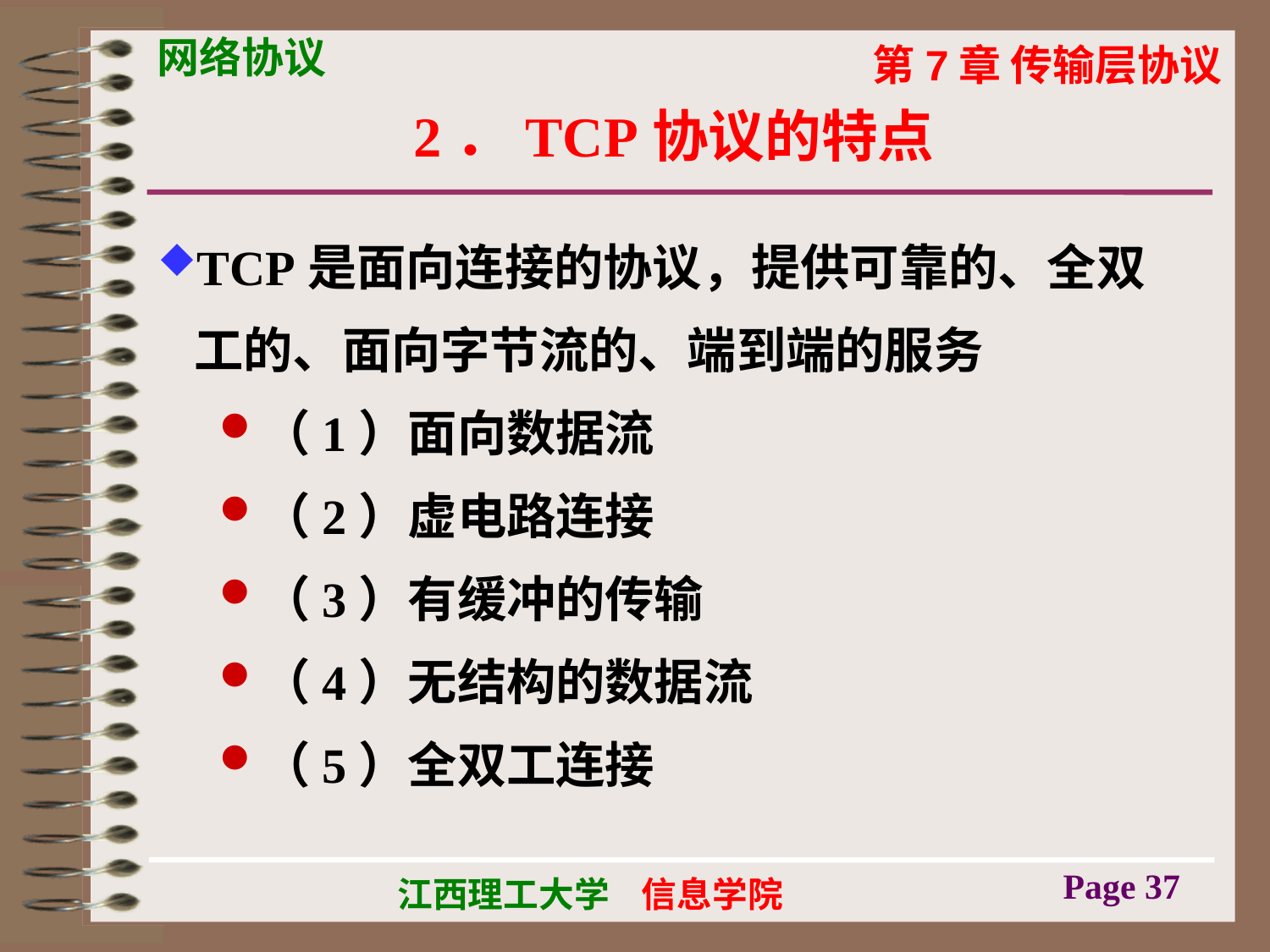

# 2．TCP协议的特点
TCP是面向连接的协议，提供可靠的、全双工的、面向字节流的、端到端的服务
（1）面向数据流
（2）虚电路连接
（3）有缓冲的传输
（4）无结构的数据流
（5）全双工连接
Page 37